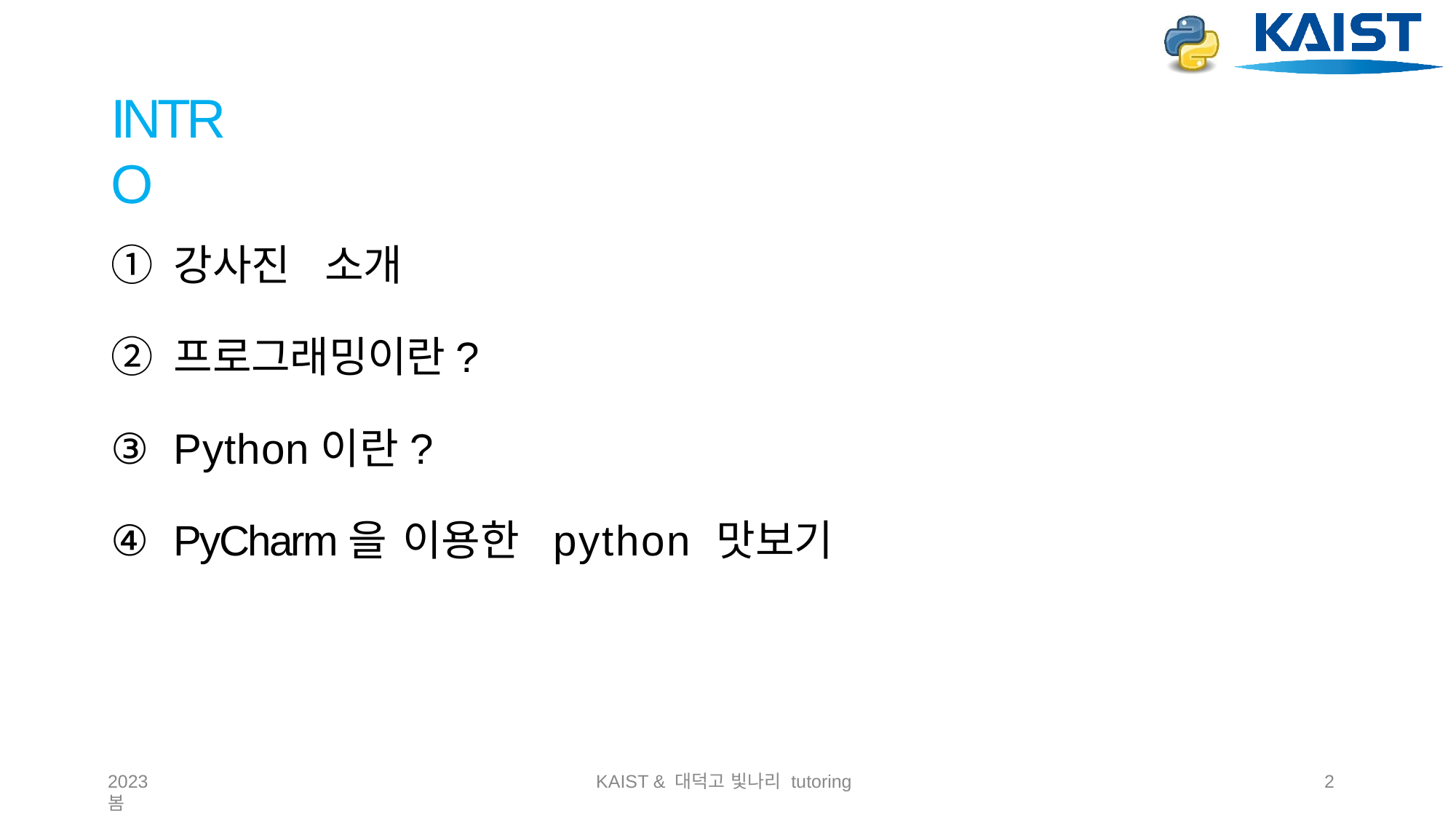

# INTRO
①	강사진	소개
②	프로그래밍이란?
③	Python이란?
④	PyCharm을	이용한	python	맛보기
2023 봄

KAIST & 대덕고 빛나리 tutoring
2